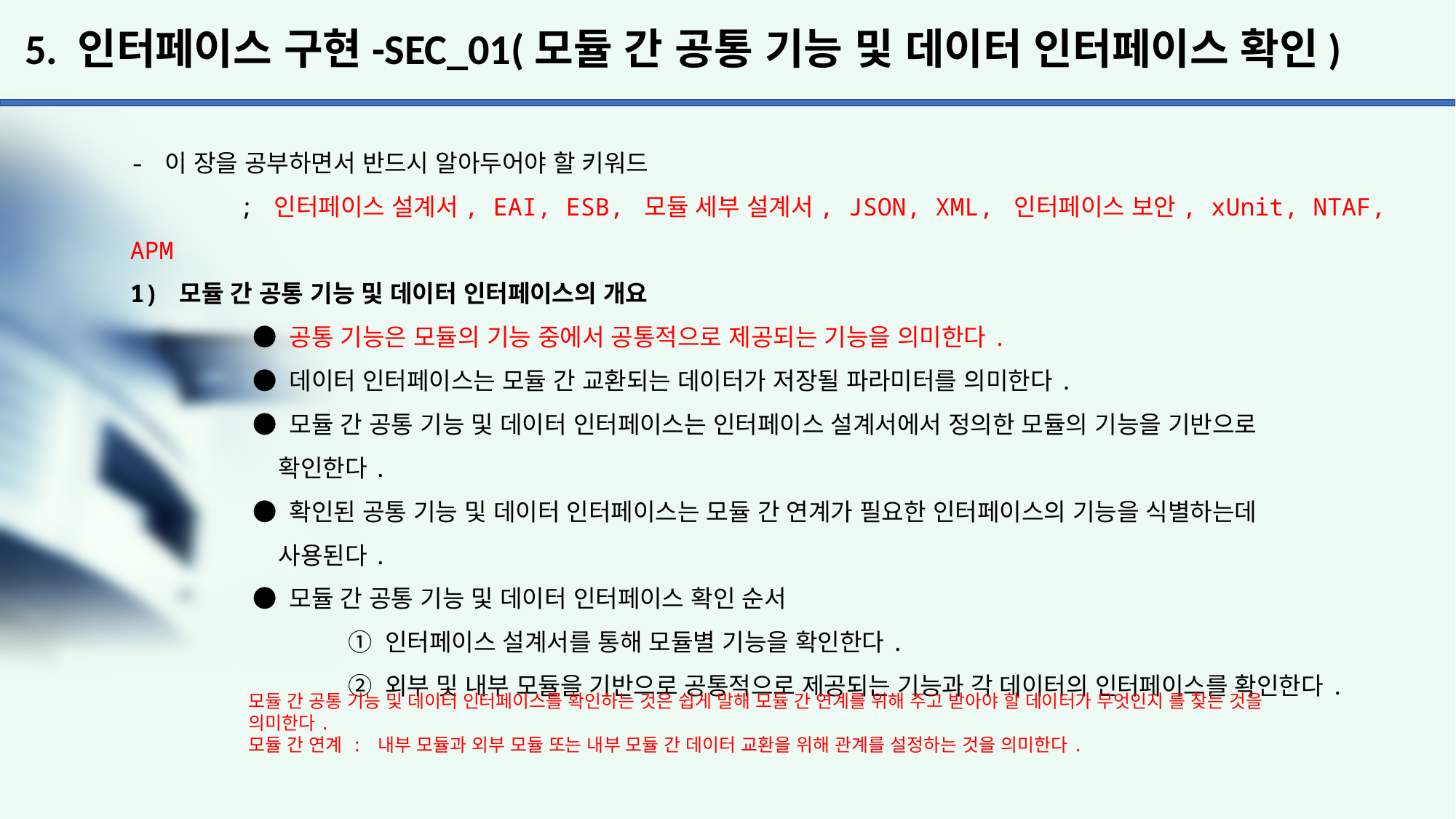

# 5. 인터페이스 구현-SEC_01(모듈 간 공통 기능 및 데이터 인터페이스 확인)
- 이 장을 공부하면서 반드시 알아두어야 할 키워드
	; 인터페이스 설계서, EAI, ESB, 모듈 세부 설계서, JSON, XML, 인터페이스 보안, xUnit, NTAF, APM
1) 모듈 간 공통 기능 및 데이터 인터페이스의 개요
	  ● 공통 기능은 모듈의 기능 중에서 공통적으로 제공되는 기능을 의미한다.
	  ● 데이터 인터페이스는 모듈 간 교환되는 데이터가 저장될 파라미터를 의미한다.
	  ● 모듈 간 공통 기능 및 데이터 인터페이스는 인터페이스 설계서에서 정의한 모듈의 기능을 기반으로
	     확인한다.
	  ● 확인된 공통 기능 및 데이터 인터페이스는 모듈 간 연계가 필요한 인터페이스의 기능을 식별하는데
	     사용된다.
	  ● 모듈 간 공통 기능 및 데이터 인터페이스 확인 순서
		① 인터페이스 설계서를 통해 모듈별 기능을 확인한다.
		② 외부 및 내부 모듈을 기반으로 공통적으로 제공되는 기능과 각 데이터의 인터페이스를 확인한다.
모듈 간 공통 기능 및 데이터 인터페이스를 확인하는 것은 쉽게 말해 모듈 간 연계를 위해 주고 받아야 할 데이터가 무엇인지 를 찾는 것을 의미한다.
모듈 간 연계 : 내부 모듈과 외부 모듈 또는 내부 모듈 간 데이터 교환을 위해 관계를 설정하는 것을 의미한다.